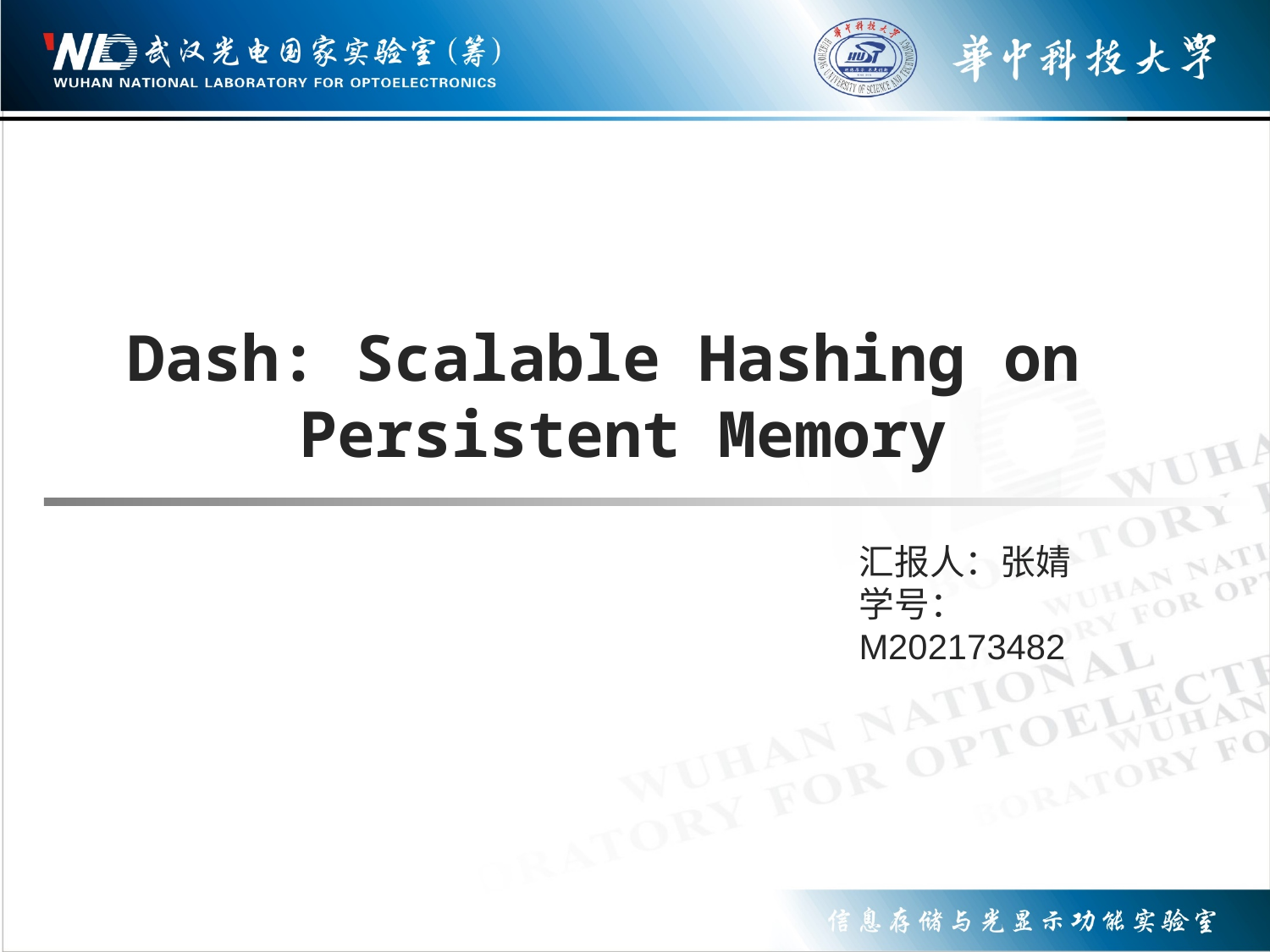

# Dash: Scalable Hashing on Persistent Memory
汇报人：张婧
学号：M202173482